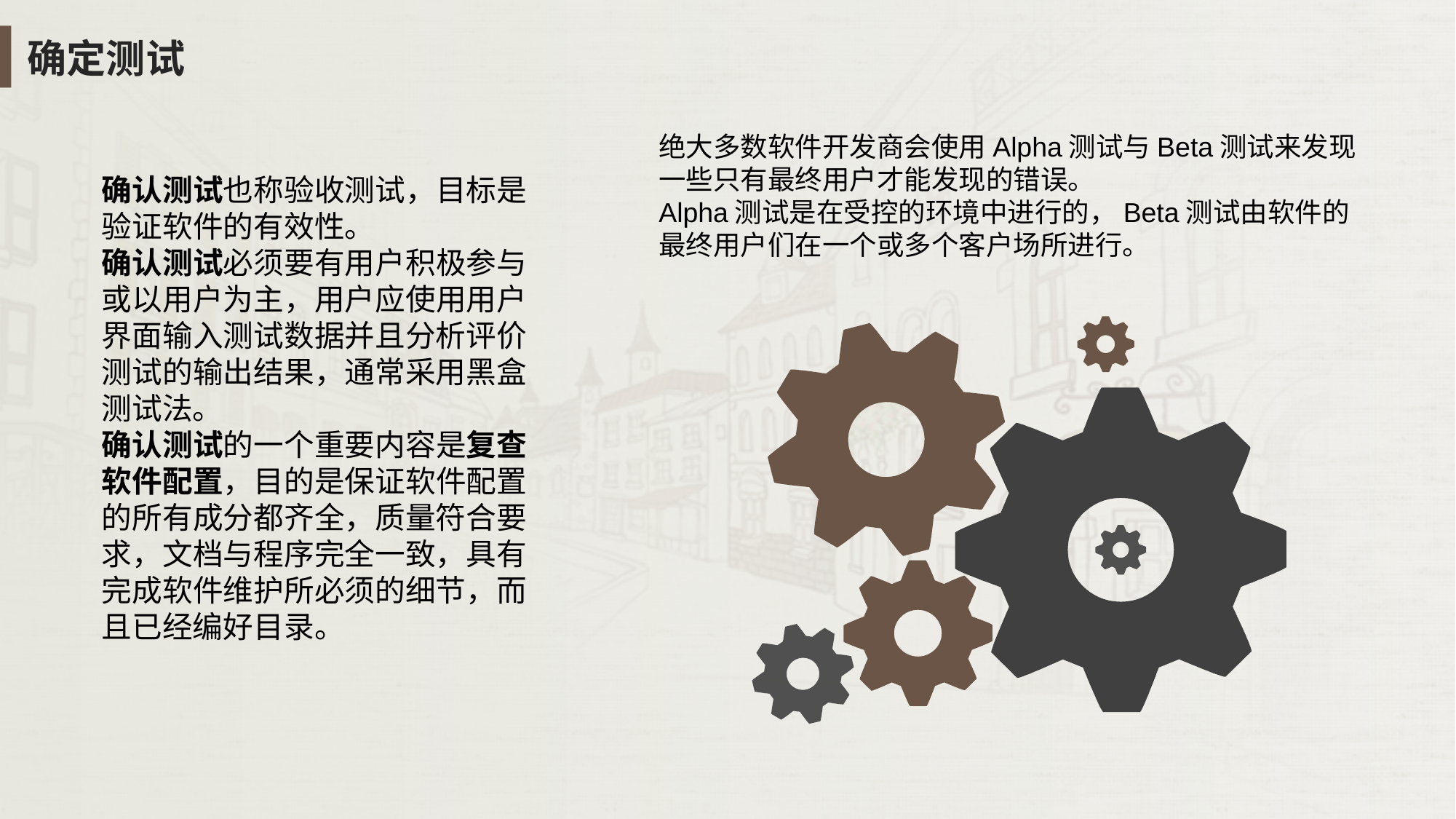

确定测试
绝大多数软件开发商会使用Alpha测试与Beta测试来发现一些只有最终用户才能发现的错误。
Alpha测试是在受控的环境中进行的，Beta测试由软件的最终用户们在一个或多个客户场所进行。
确认测试也称验收测试，目标是验证软件的有效性。
确认测试必须要有用户积极参与或以用户为主，用户应使用用户界面输入测试数据并且分析评价测试的输出结果，通常采用黑盒测试法。
确认测试的一个重要内容是复查软件配置，目的是保证软件配置的所有成分都齐全，质量符合要求，文档与程序完全一致，具有完成软件维护所必须的细节，而且已经编好目录。